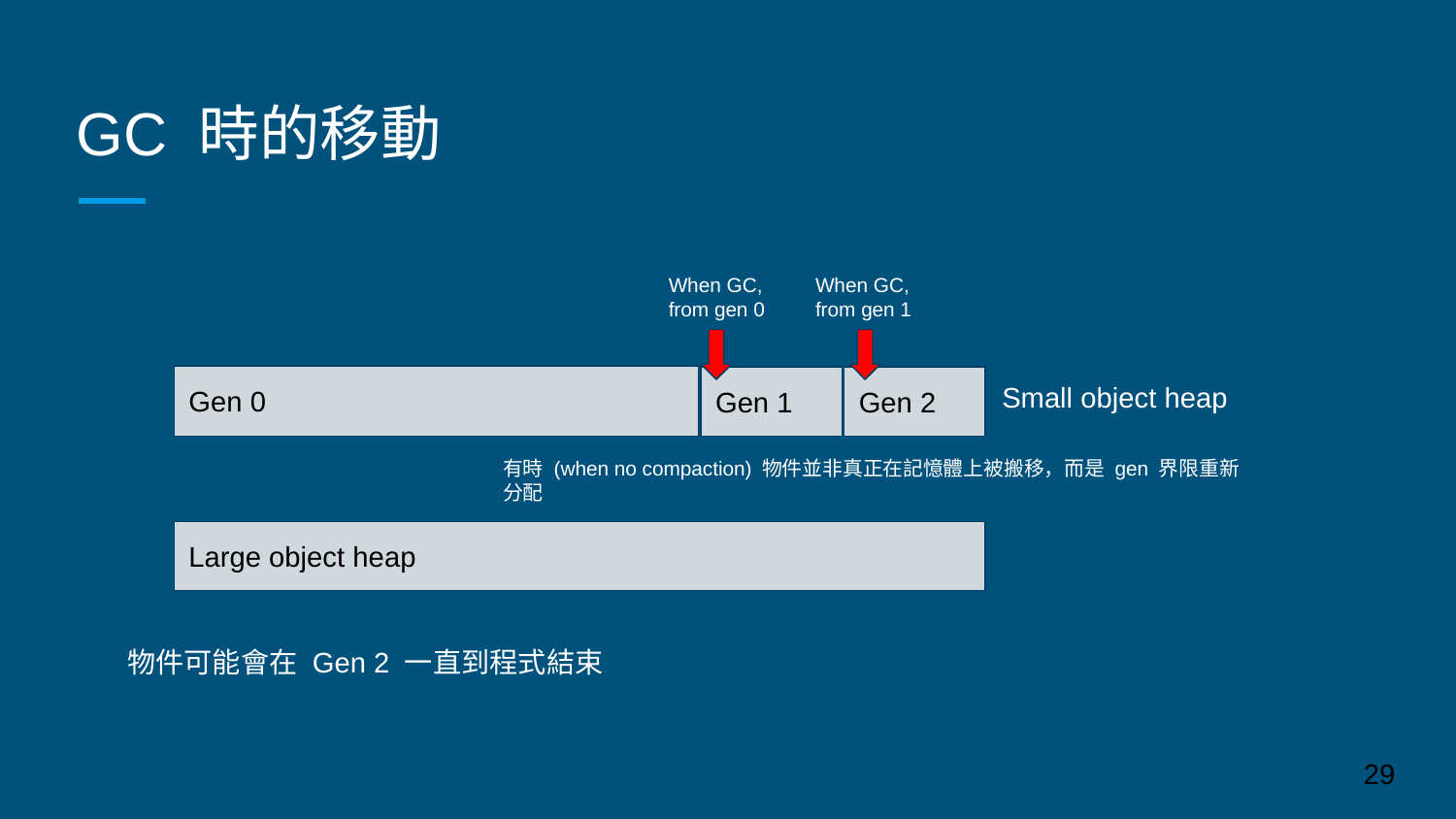

# GC 時的移動

When GC, from gen 0
When GC, from gen 1

Small object heap
Gen 0
Gen 1
Gen 2
有時 (when no compaction) 物件並非真正在記憶體上被搬移，而是 gen 界限重新分配
Large object heap
物件可能會在 Gen 2 一直到程式結束
29